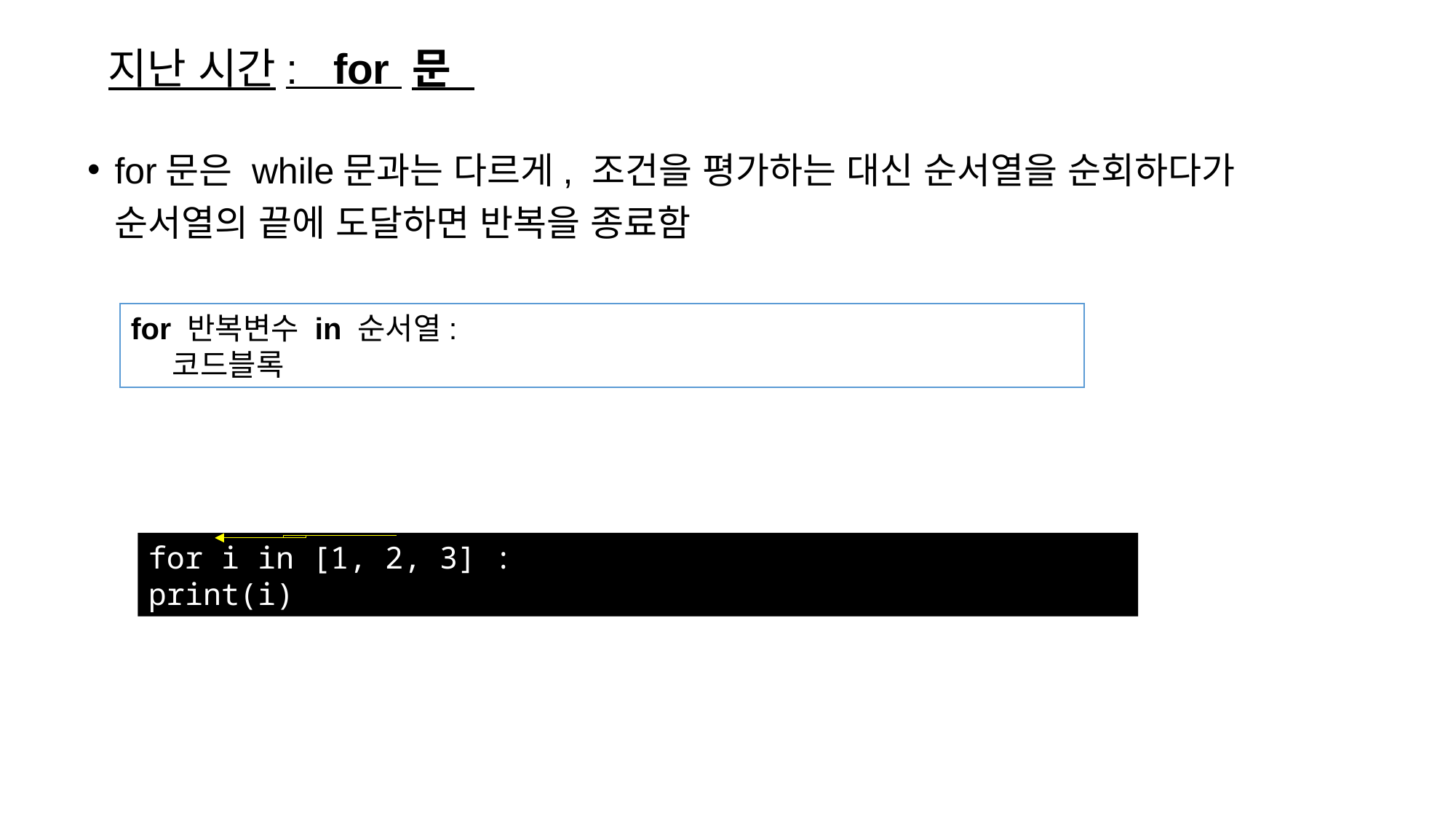

# 지난 시간:   for 문
for문은 while문과는 다르게, 조건을 평가하는 대신 순서열을 순회하다가 순서열의 끝에 도달하면 반복을 종료함

for 반복변수 in 순서열:
    코드블록
for i in [1, 2, 3] :
print(i)